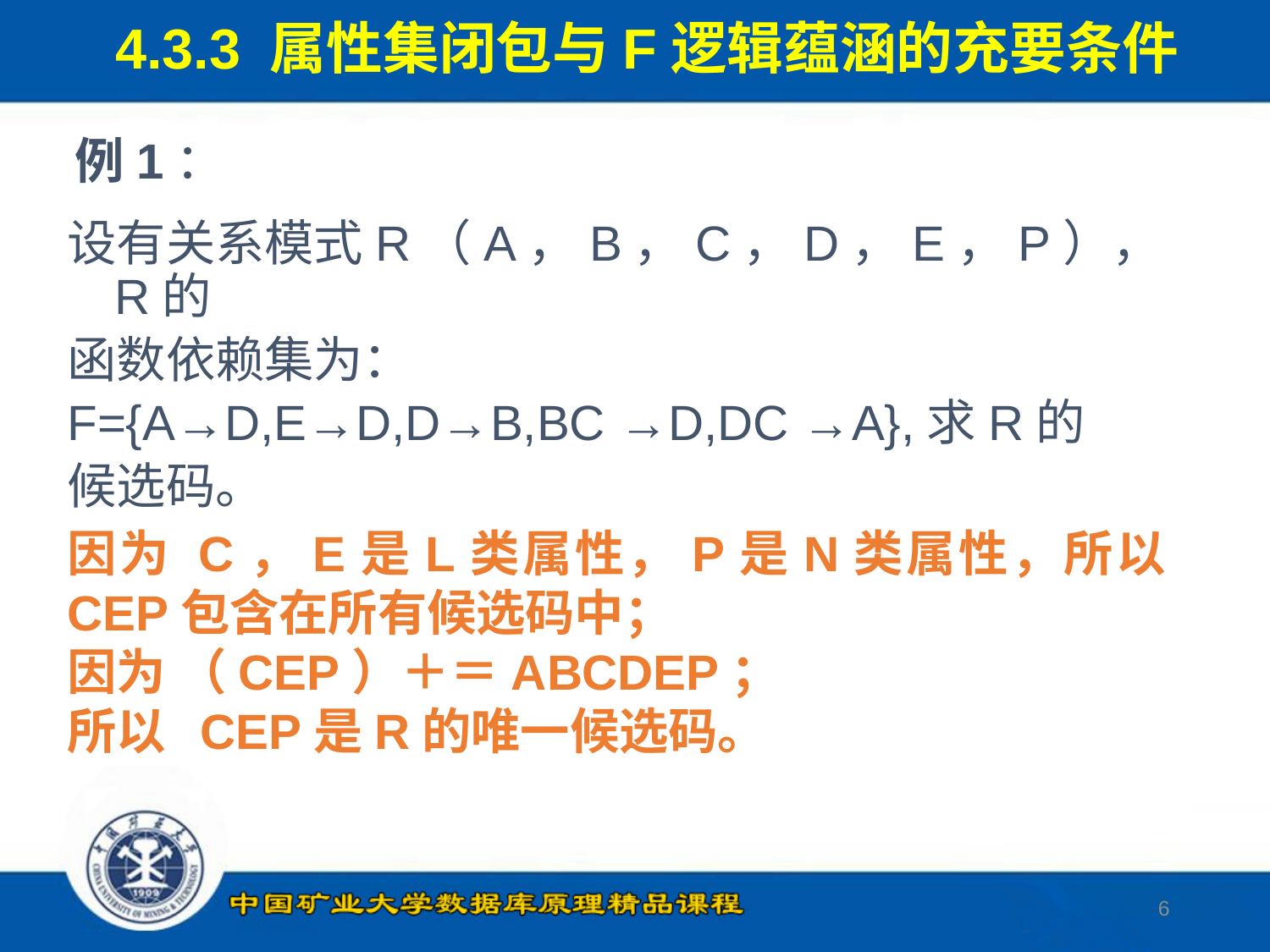

4.3.3 属性集闭包与F逻辑蕴涵的充要条件
例1：
设有关系模式R（A，B，C，D，E，P），R的
函数依赖集为：
F={A→D,E→D,D→B,BC →D,DC →A},求R的
候选码。
因为 C，E是L类属性，P是N类属性，所以CEP包含在所有候选码中；
因为 （CEP）＋＝ABCDEP；
所以  CEP是R的唯一候选码。
6